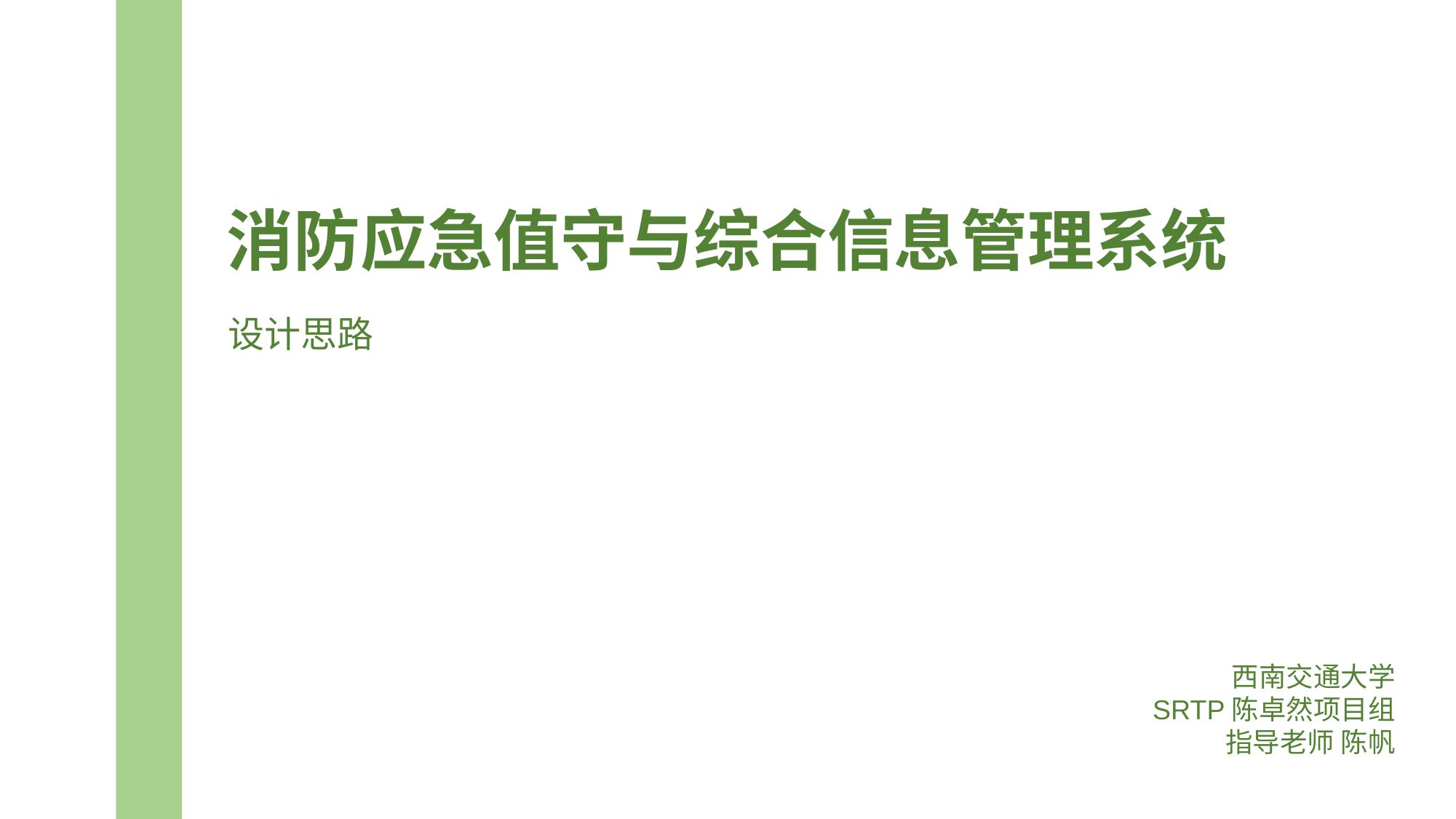

# 消防应急值守与综合信息管理系统
设计思路

西南交通大学
SRTP陈卓然项目组
指导老师 陈帆